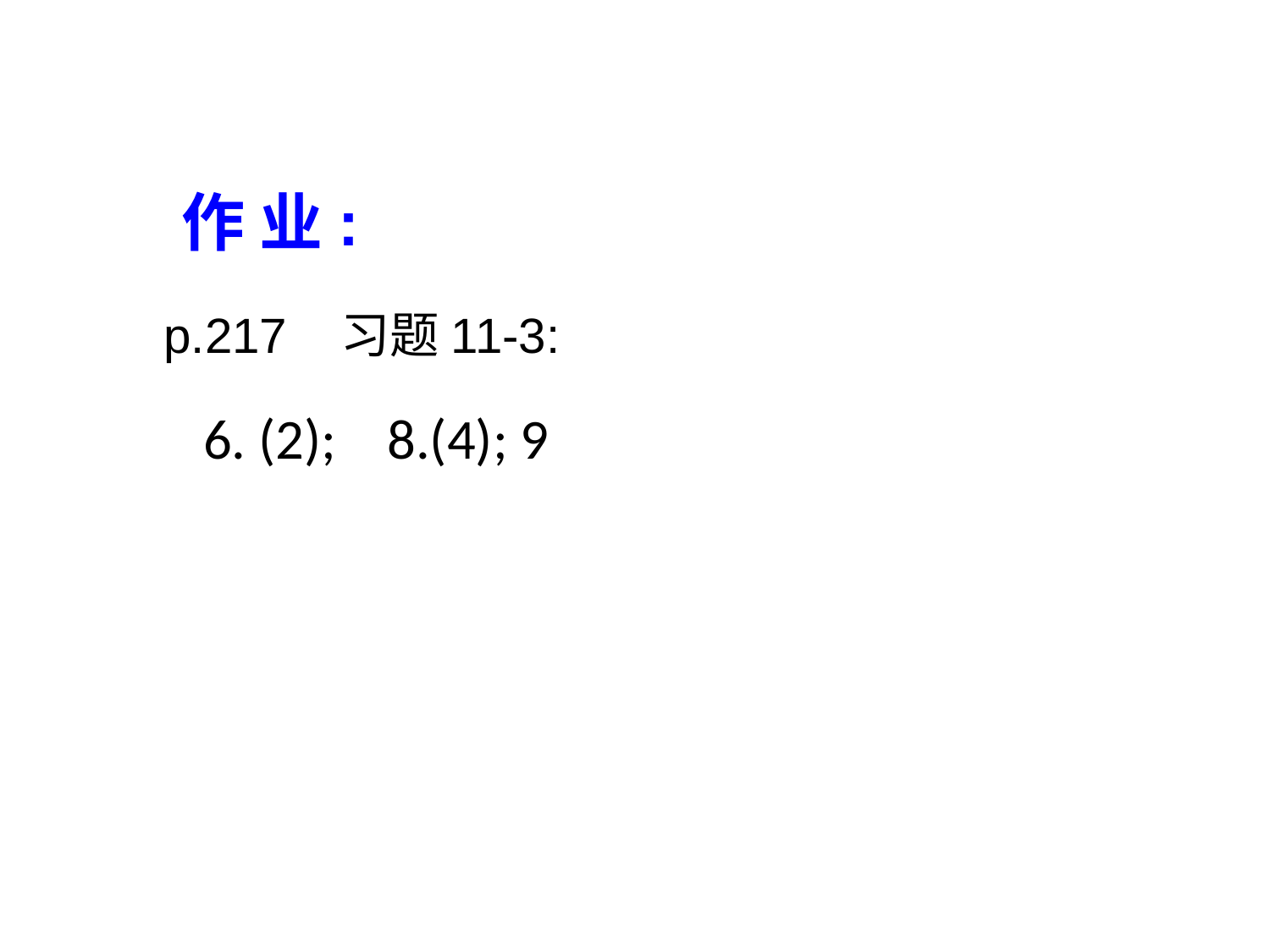

作 业:
p.217   习题11-3:
 6. (2);    8.(4); 9